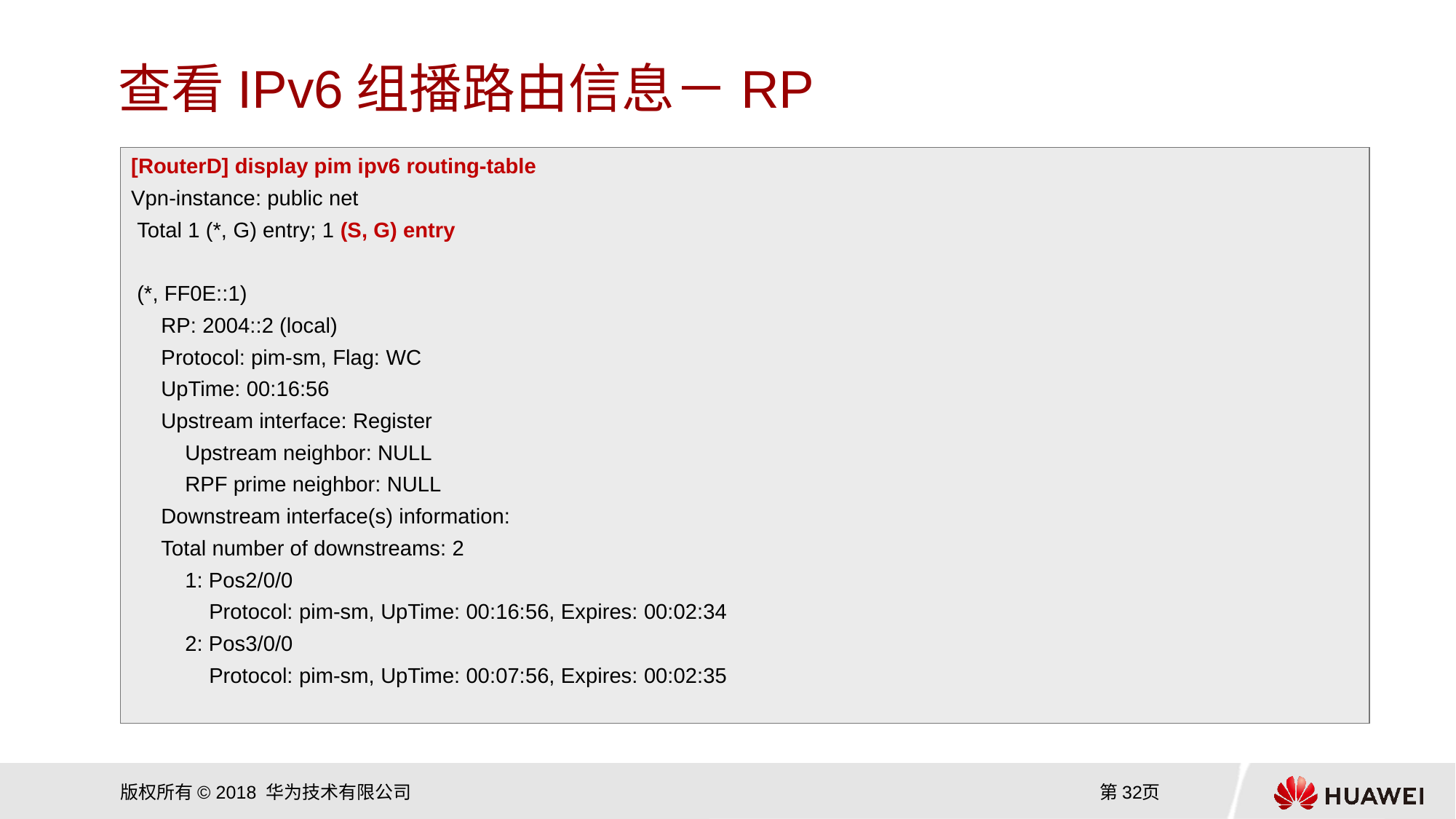

# 查看IPv6组播路由信息－RP
[RouterD] display pim ipv6 routing-table
Vpn-instance: public net
 Total 1 (*, G) entry; 1 (S, G) entry

 (*, FF0E::1)
     RP: 2004::2 (local)
     Protocol: pim-sm, Flag: WC
     UpTime: 00:16:56
     Upstream interface: Register
         Upstream neighbor: NULL
         RPF prime neighbor: NULL
     Downstream interface(s) information:
     Total number of downstreams: 2
         1: Pos2/0/0
             Protocol: pim-sm, UpTime: 00:16:56, Expires: 00:02:34
         2: Pos3/0/0
             Protocol: pim-sm, UpTime: 00:07:56, Expires: 00:02:35